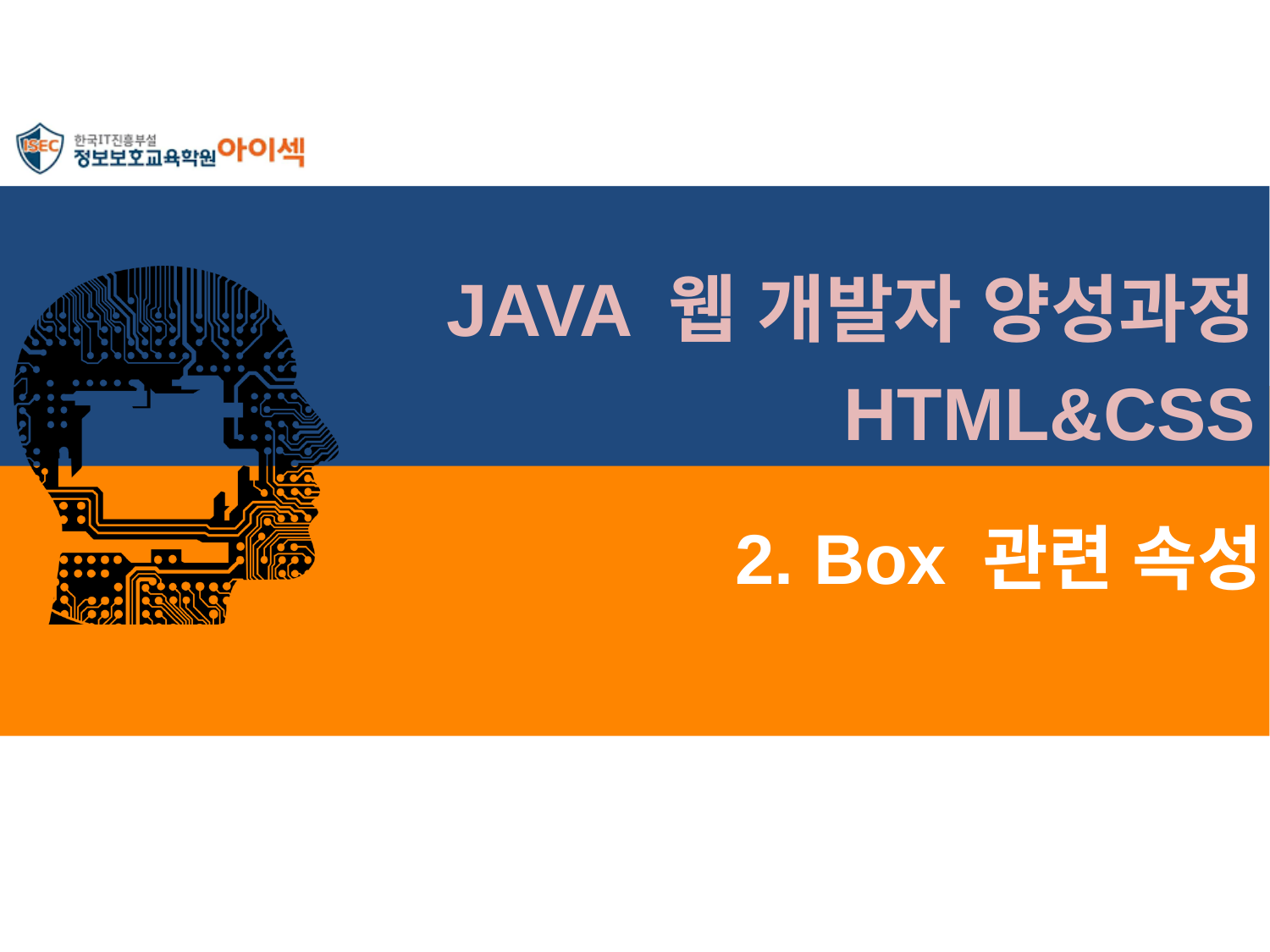

JAVA 웹 개발자 양성과정
HTML&CSS
# 2. Box 관련 속성